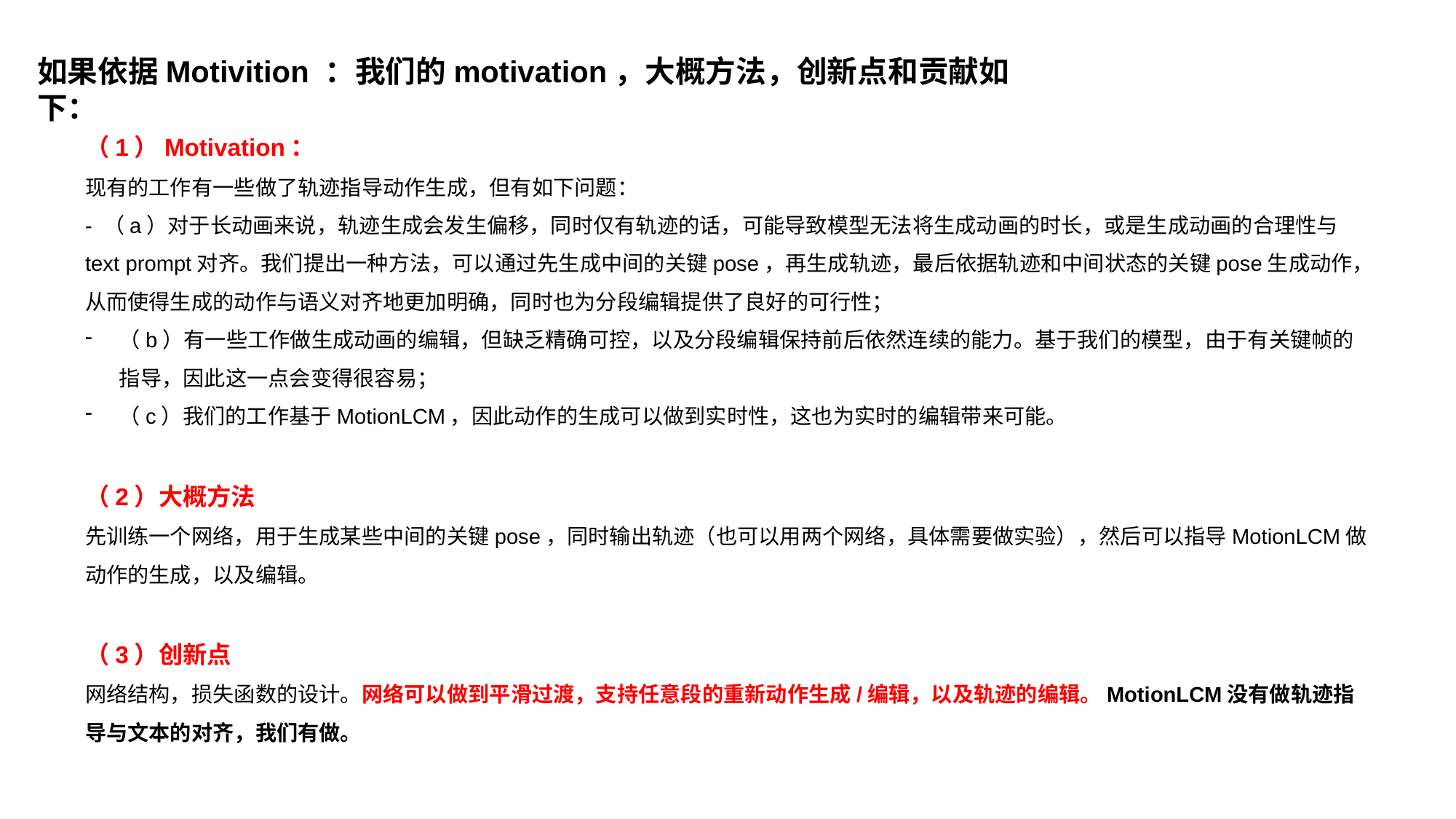

如果依据Motivition ：我们的motivation，大概方法，创新点和贡献如下：
（1）Motivation：
现有的工作有一些做了轨迹指导动作生成，但有如下问题：
- （a）对于长动画来说，轨迹生成会发生偏移，同时仅有轨迹的话，可能导致模型无法将生成动画的时长，或是生成动画的合理性与text prompt对齐。我们提出一种方法，可以通过先生成中间的关键pose，再生成轨迹，最后依据轨迹和中间状态的关键pose生成动作，从而使得生成的动作与语义对齐地更加明确，同时也为分段编辑提供了良好的可行性；
（b）有一些工作做生成动画的编辑，但缺乏精确可控，以及分段编辑保持前后依然连续的能力。基于我们的模型，由于有关键帧的指导，因此这一点会变得很容易；
（c）我们的工作基于MotionLCM，因此动作的生成可以做到实时性，这也为实时的编辑带来可能。

（2）大概方法
先训练一个网络，用于生成某些中间的关键pose，同时输出轨迹（也可以用两个网络，具体需要做实验），然后可以指导MotionLCM做动作的生成，以及编辑。

（3）创新点
网络结构，损失函数的设计。网络可以做到平滑过渡，支持任意段的重新动作生成/编辑，以及轨迹的编辑。MotionLCM没有做轨迹指导与文本的对齐，我们有做。